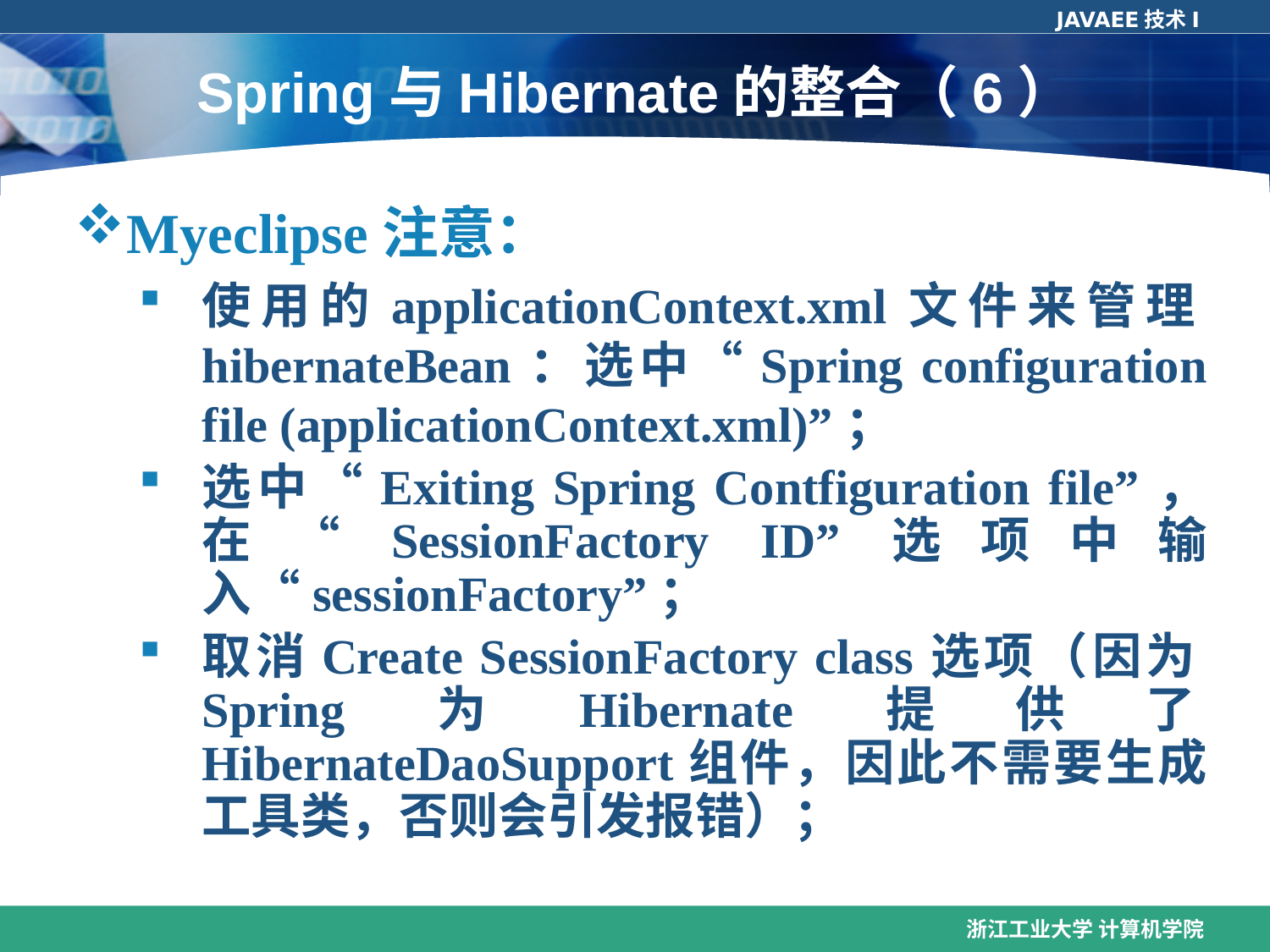

# Spring与Hibernate的整合（6）
Myeclipse注意：
使用的applicationContext.xml文件来管理hibernateBean：选中“Spring configuration file (applicationContext.xml)”；
选中“Exiting Spring Contfiguration file”， 在“SessionFactory ID”选项中输入“sessionFactory”；
取消Create SessionFactory class选项（因为Spring为Hibernate提供了HibernateDaoSupport组件，因此不需要生成工具类，否则会引发报错）；